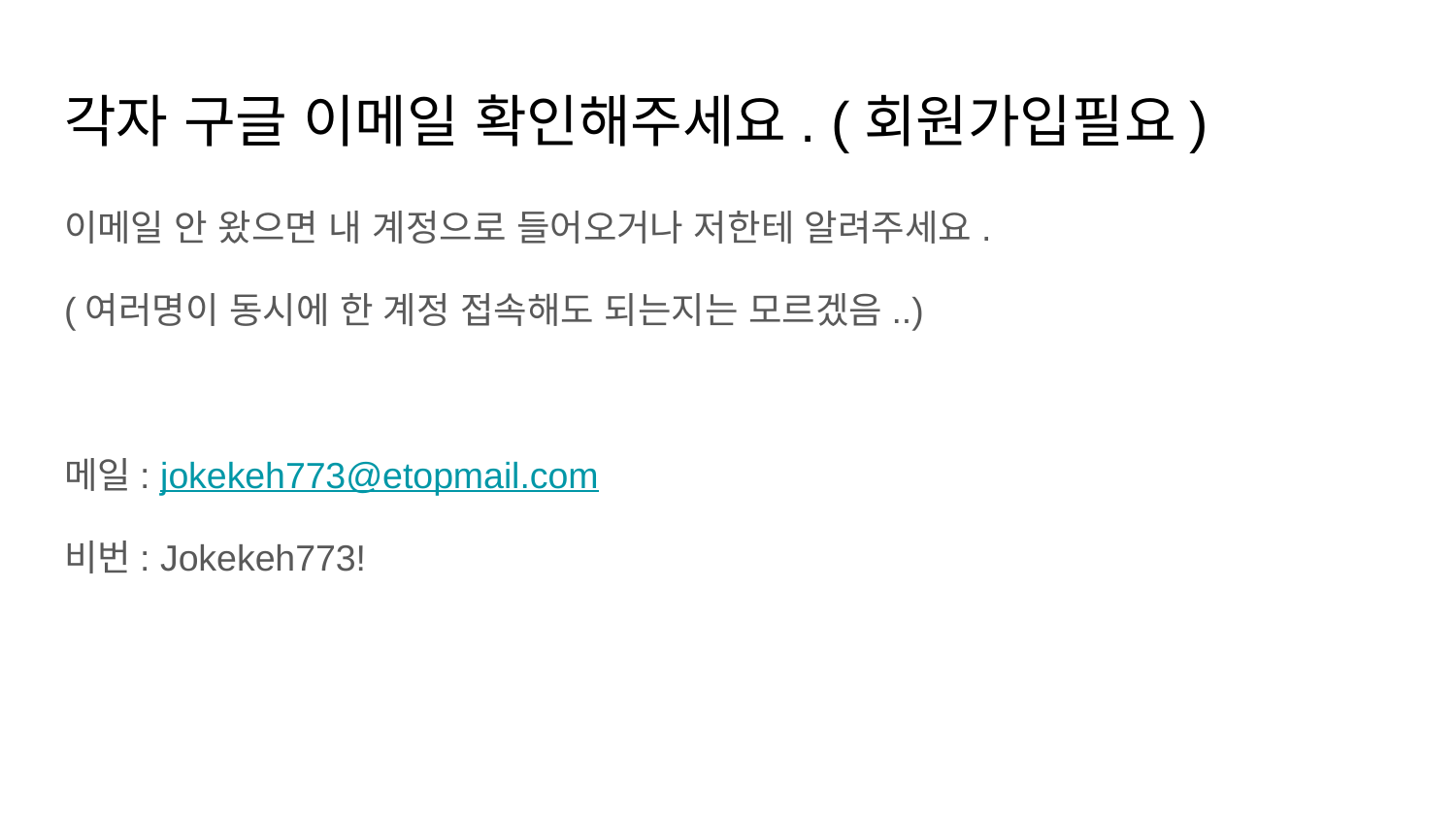

# 각자 구글 이메일 확인해주세요. (회원가입필요)
이메일 안 왔으면 내 계정으로 들어오거나 저한테 알려주세요.
(여러명이 동시에 한 계정 접속해도 되는지는 모르겠음..)

메일: jokekeh773@etopmail.com
비번: Jokekeh773!